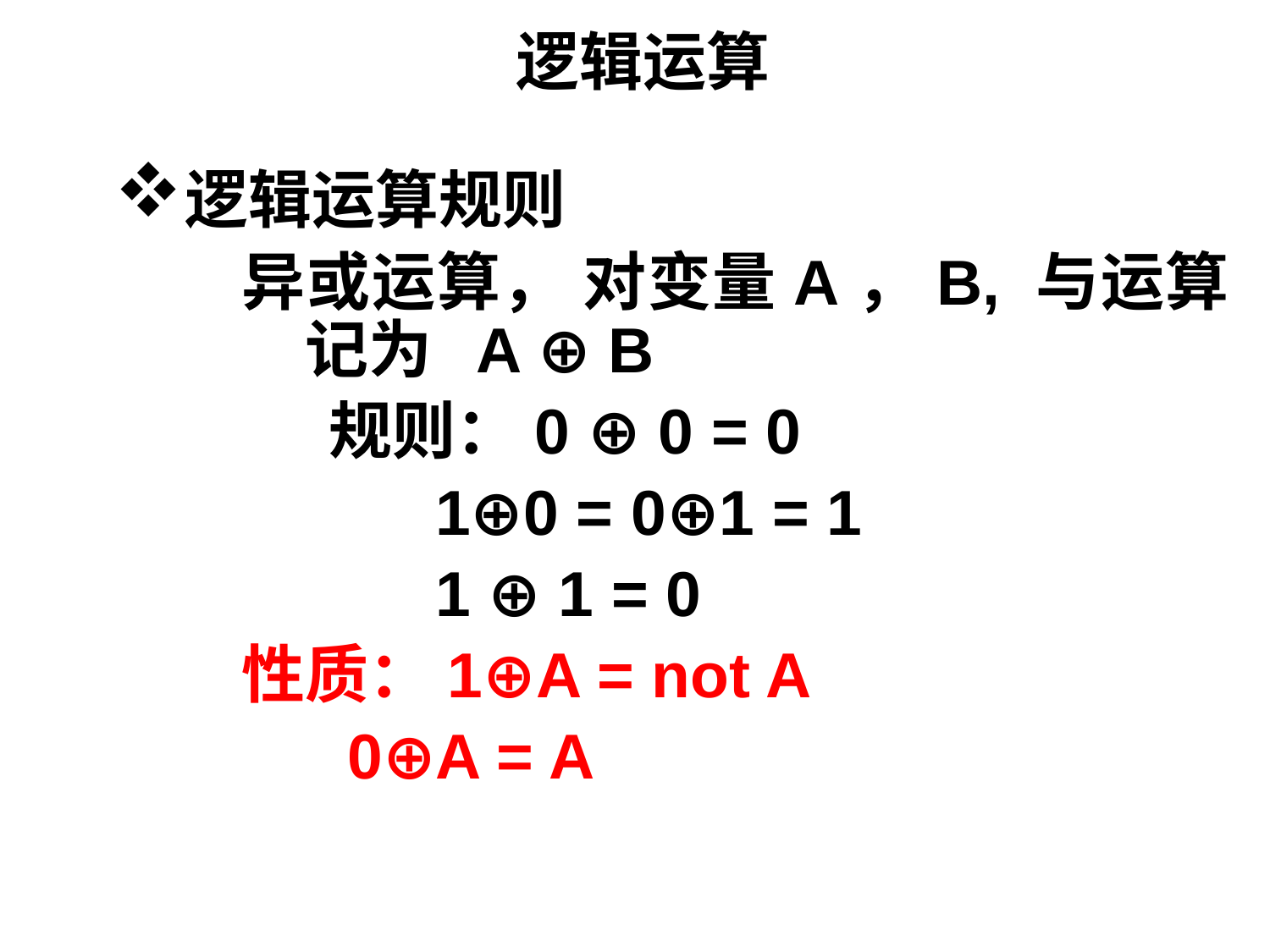

逻辑运算

逻辑运算规则
异或运算， 对变量A，B, 与运算记为  A ⊕ B
     规则：0 ⊕ 0 = 0
           1⊕0 = 0⊕1 = 1
           1 ⊕ 1 = 0
性质：1⊕A = not A
      0⊕A = A